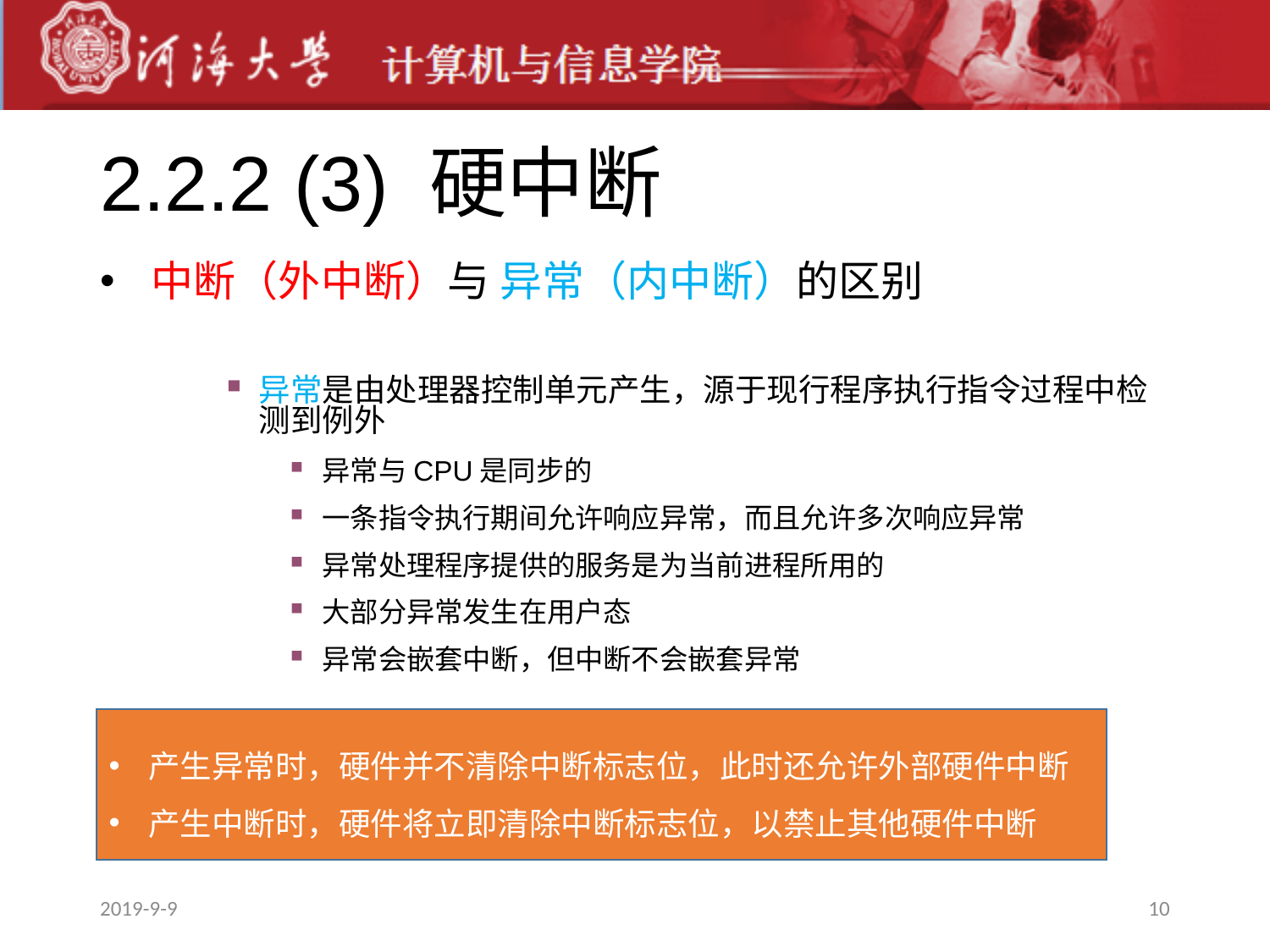

# 2.2.2 (3) 硬中断
 中断（外中断）与 异常（内中断）的区别

异常是由处理器控制单元产生，源于现行程序执行指令过程中检测到例外
异常与CPU是同步的
一条指令执行期间允许响应异常，而且允许多次响应异常
异常处理程序提供的服务是为当前进程所用的
大部分异常发生在用户态
异常会嵌套中断，但中断不会嵌套异常

产生异常时，硬件并不清除中断标志位，此时还允许外部硬件中断
产生中断时，硬件将立即清除中断标志位，以禁止其他硬件中断
2019-9-9
10